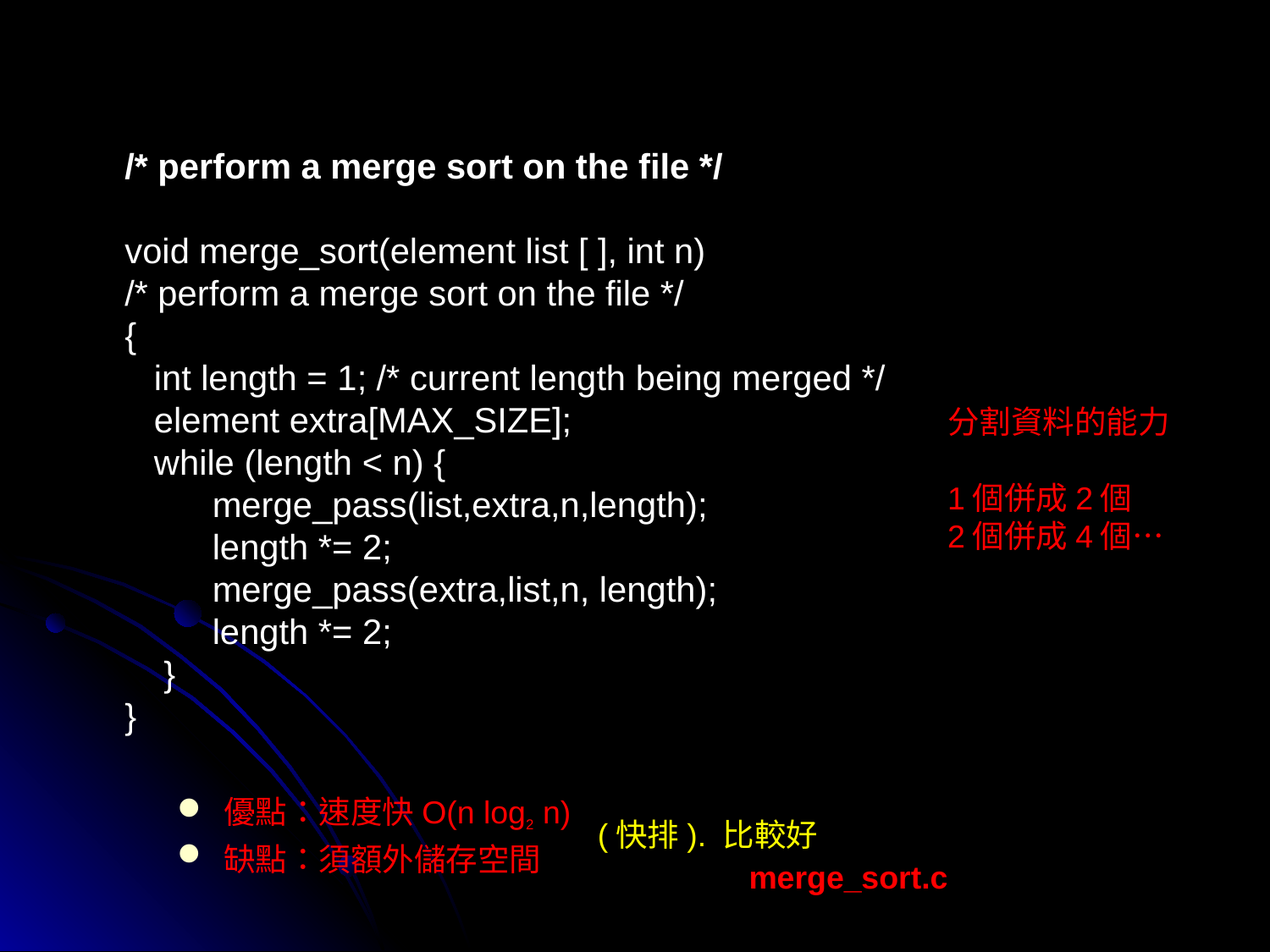

/* perform a merge sort on the file */

void merge_sort(element list [ ], int n)
/* perform a merge sort on the file */
{
   int length = 1; /* current length being merged */
   element extra[MAX_SIZE];
   while (length < n) {
         merge_pass(list,extra,n,length);
         length *= 2;
         merge_pass(extra,list,n, length);
         length *= 2;
    }
}

分割資料的能力

1個併成2個
2個併成4個…
 優點：速度快O(n log2 n)
 缺點：須額外儲存空間
(快排). 比較好
merge_sort.c